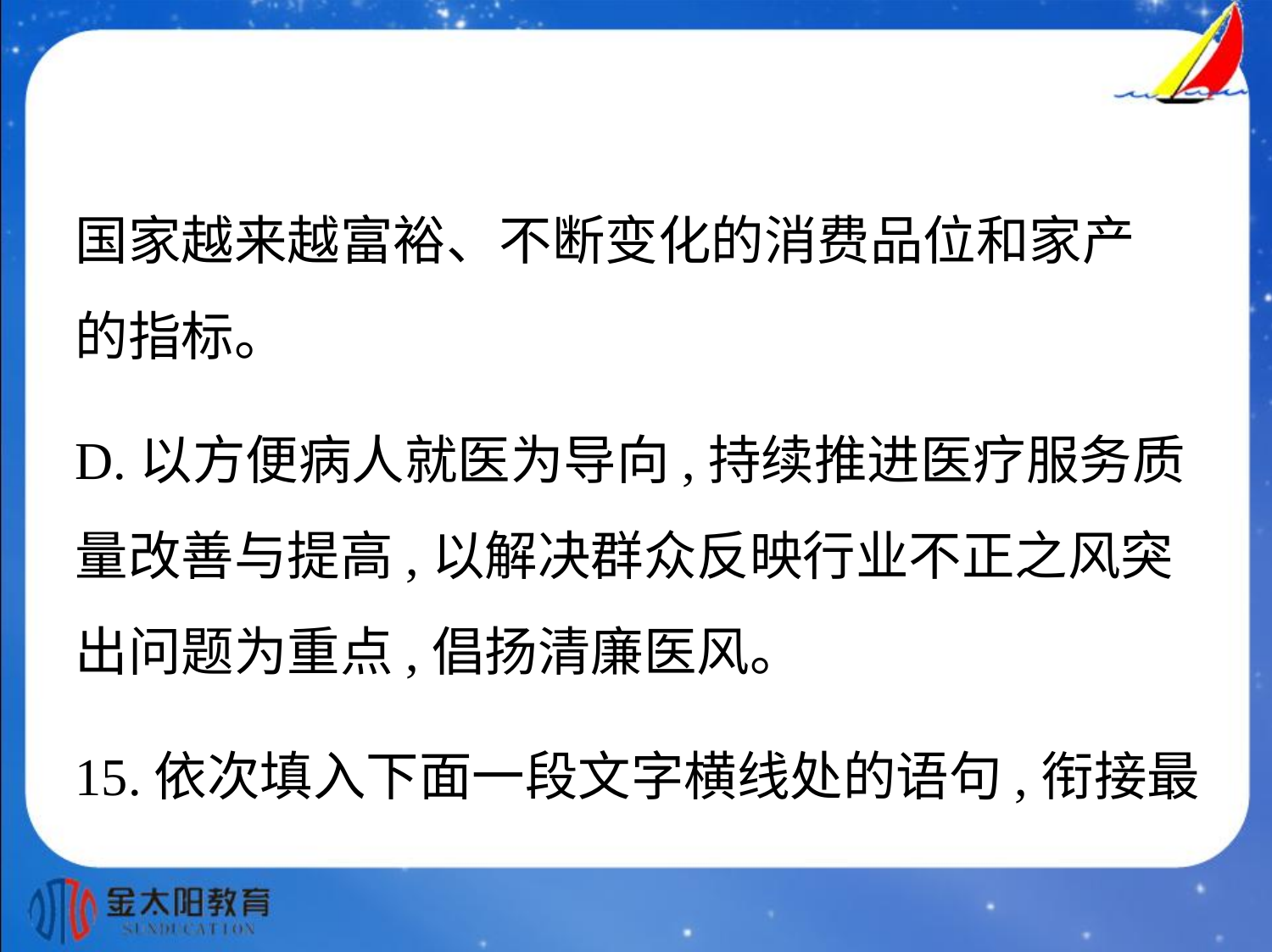

国家越来越富裕、不断变化的消费品位和家产
的指标。
D.以方便病人就医为导向,持续推进医疗服务质
量改善与提高,以解决群众反映行业不正之风突
出问题为重点,倡扬清廉医风。
15.依次填入下面一段文字横线处的语句,衔接最